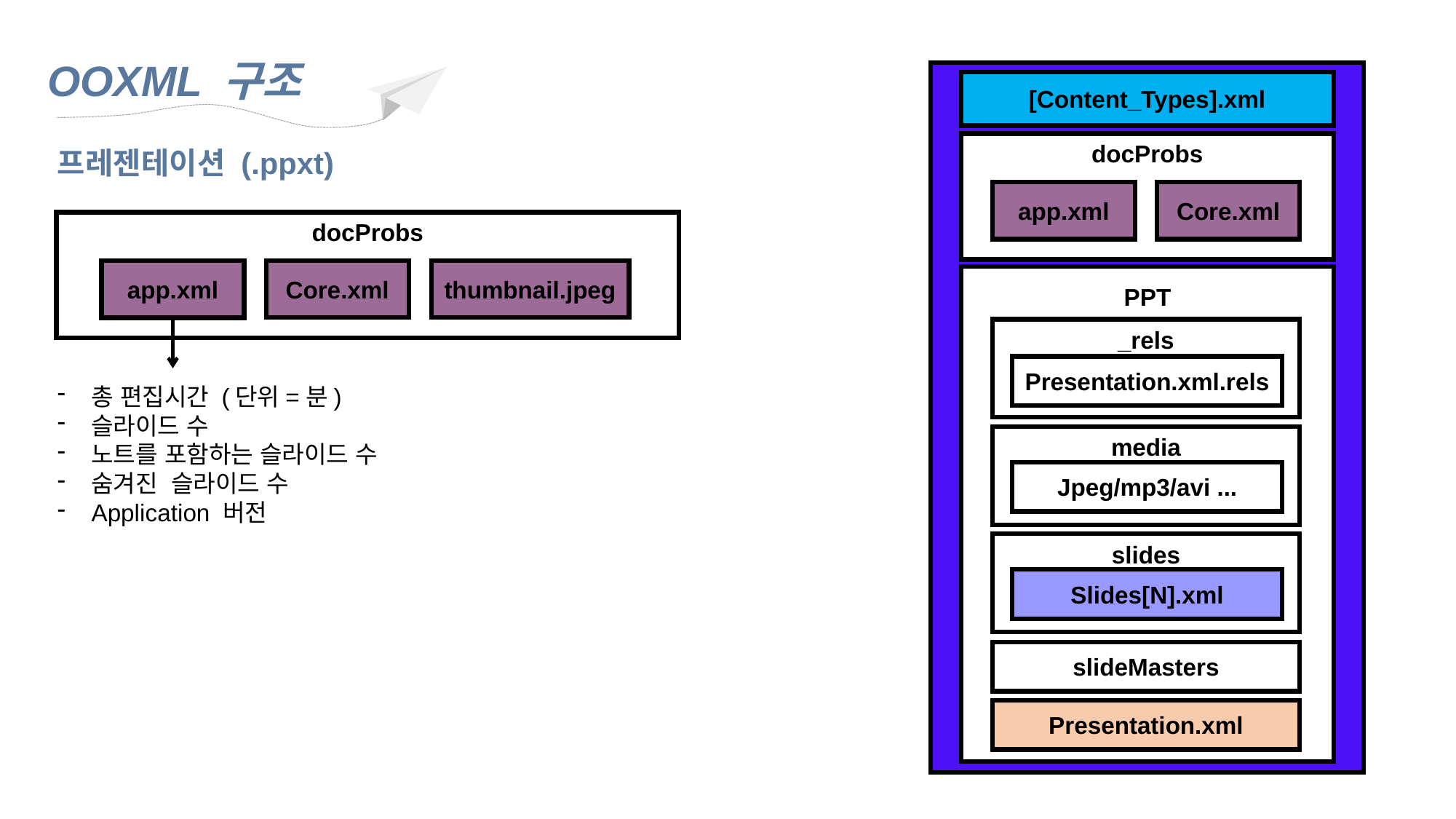

OOXML 구조

[Content_Types].xml
docProbs

Core.xml
app.xml

PPT

_rels

Presentation.xml.rels
media

Jpeg/mp3/avi ...
slides

Slides[N].xml
slideMasters
Presentation.xml

프레젠테이션 (.ppxt)

총 편집시간 (단위=분)
슬라이드 수
노트를 포함하는 슬라이드 수
숨겨진  슬라이드 수
Application 버전
docProbs

Core.xml
thumbnail.jpeg
app.xml